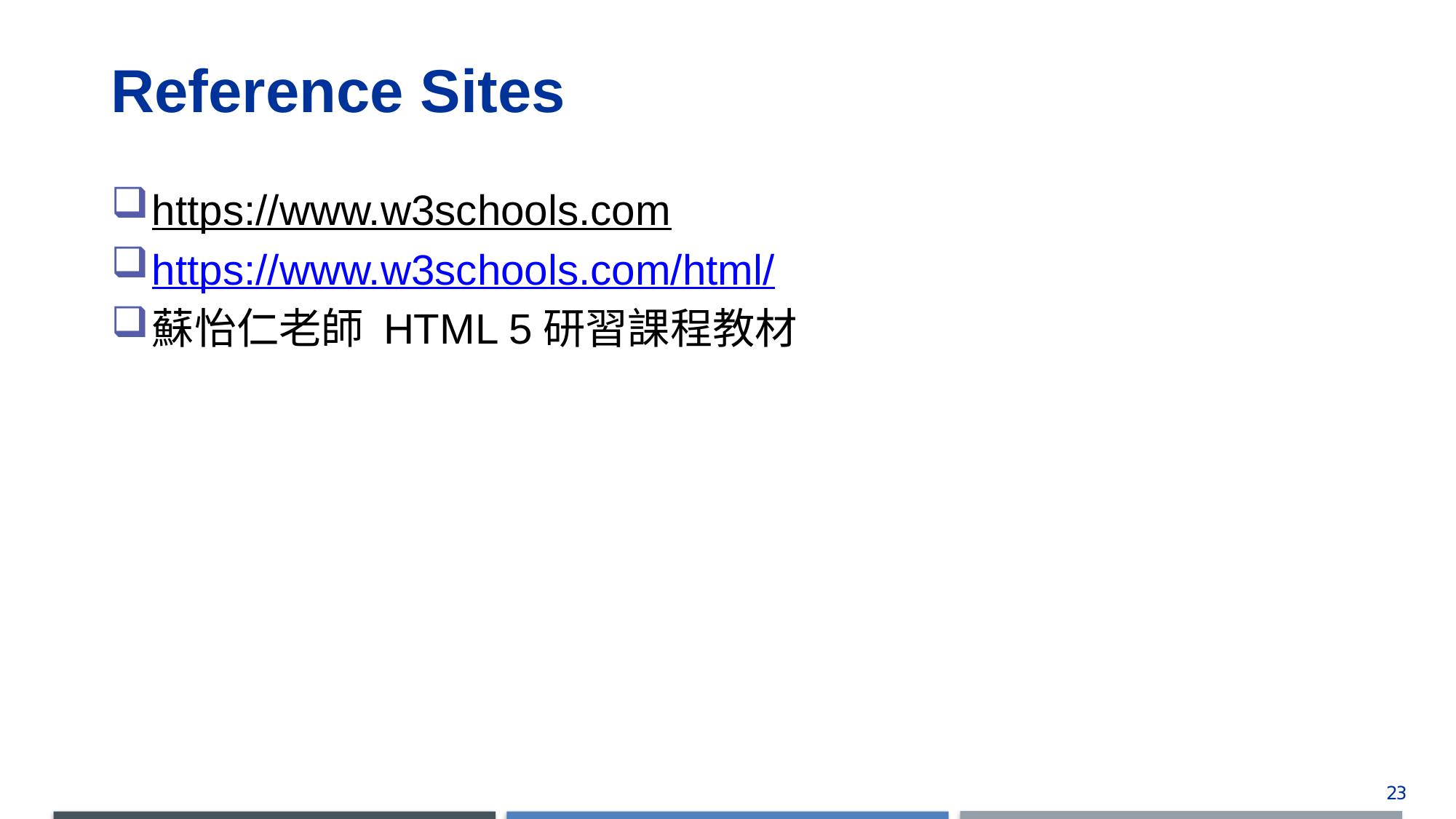

# Reference Sites
https://www.w3schools.com
https://www.w3schools.com/html/
蘇怡仁老師 HTML 5研習課程教材